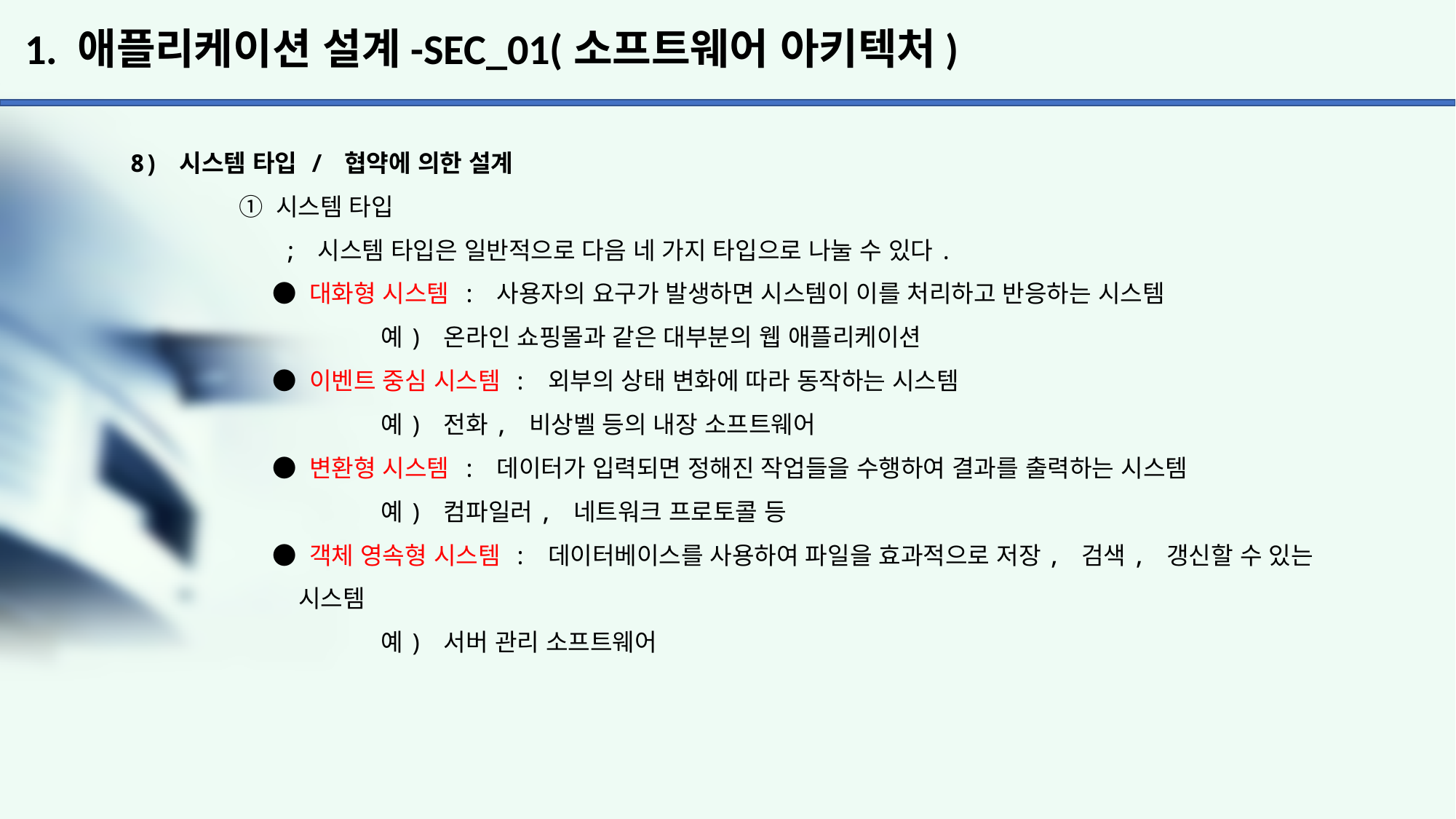

# 1. 애플리케이션 설계-SEC_01(소프트웨어 아키텍처)
8) 시스템 타입 / 협약에 의한 설계
	① 시스템 타입
	   ; 시스템 타입은 일반적으로 다음 네 가지 타입으로 나눌 수 있다.
	     ● 대화형 시스템 : 사용자의 요구가 발생하면 시스템이 이를 처리하고 반응하는 시스템
		    예) 온라인 쇼핑몰과 같은 대부분의 웹 애플리케이션
	     ● 이벤트 중심 시스템 : 외부의 상태 변화에 따라 동작하는 시스템
		    예) 전화, 비상벨 등의 내장 소프트웨어
	     ● 변환형 시스템 : 데이터가 입력되면 정해진 작업들을 수행하여 결과를 출력하는 시스템
		    예) 컴파일러, 네트워크 프로토콜 등
	     ● 객체 영속형 시스템 : 데이터베이스를 사용하여 파일을 효과적으로 저장, 검색, 갱신할 수 있는
	        시스템
		    예) 서버 관리 소프트웨어